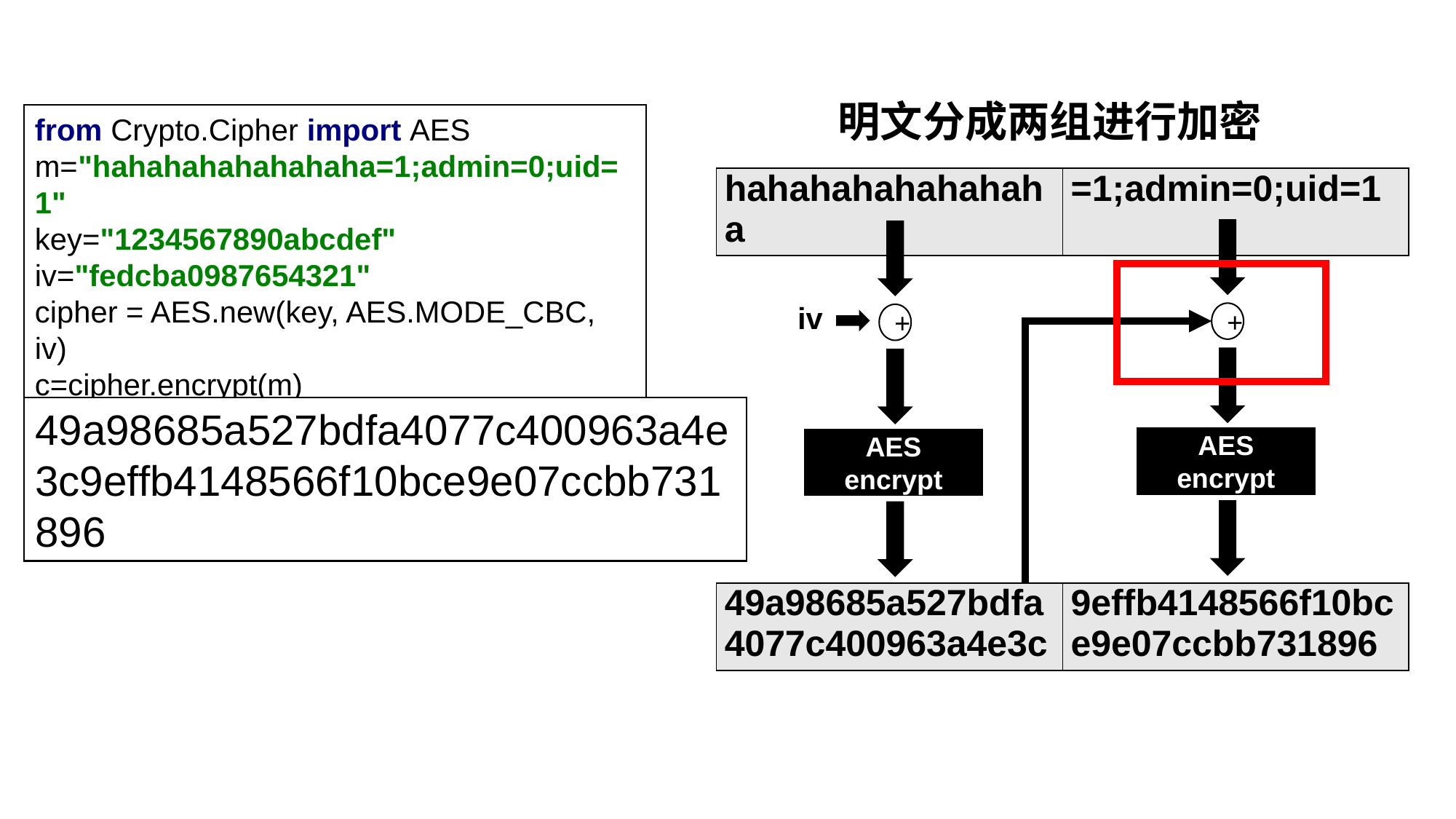

明文分成两组进行加密
from Crypto.Cipher import AES
m="hahahahahahahaha=1;admin=0;uid=1"
key="1234567890abcdef"
iv="fedcba0987654321"
cipher = AES.new(key, AES.MODE_CBC, iv)
c=cipher.encrypt(m)
print c.encode("hex")
| hahahahahahahaha | =1;admin=0;uid=1 |
| --- | --- |

iv
+
+

49a98685a527bdfa4077c400963a4e3c9effb4148566f10bce9e07ccbb731896
AES encrypt
AES encrypt

| 49a98685a527bdfa4077c400963a4e3c | 9effb4148566f10bce9e07ccbb731896 |
| --- | --- |